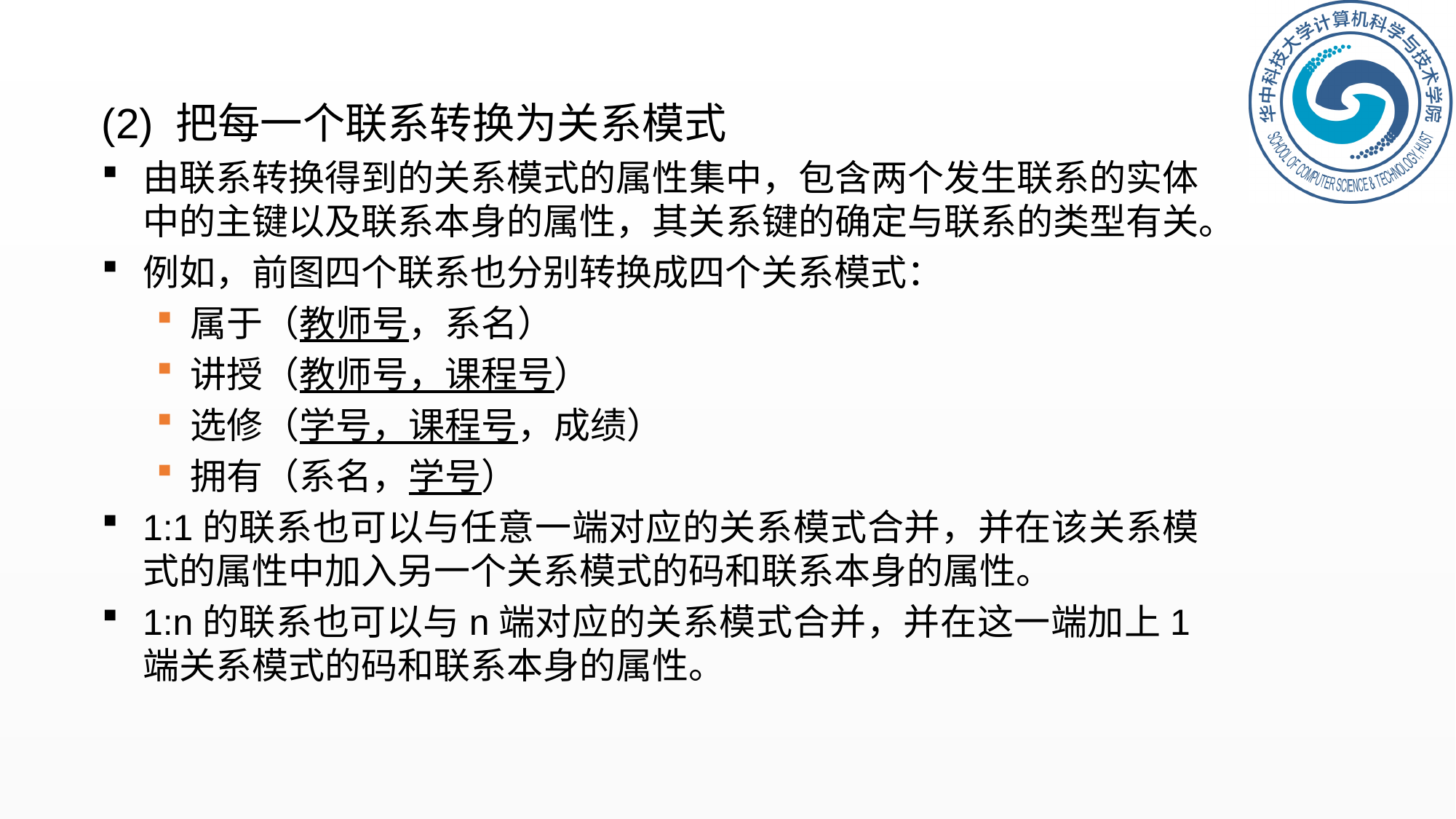

7.4 逻辑结构设计
(2) 把每一个联系转换为关系模式
由联系转换得到的关系模式的属性集中，包含两个发生联系的实体中的主键以及联系本身的属性，其关系键的确定与联系的类型有关。
例如，前图四个联系也分别转换成四个关系模式：
属于（教师号，系名）
讲授（教师号，课程号）
选修（学号，课程号，成绩）
拥有（系名，学号）
1:1的联系也可以与任意一端对应的关系模式合并，并在该关系模式的属性中加入另一个关系模式的码和联系本身的属性。
1:n的联系也可以与n端对应的关系模式合并，并在这一端加上1端关系模式的码和联系本身的属性。